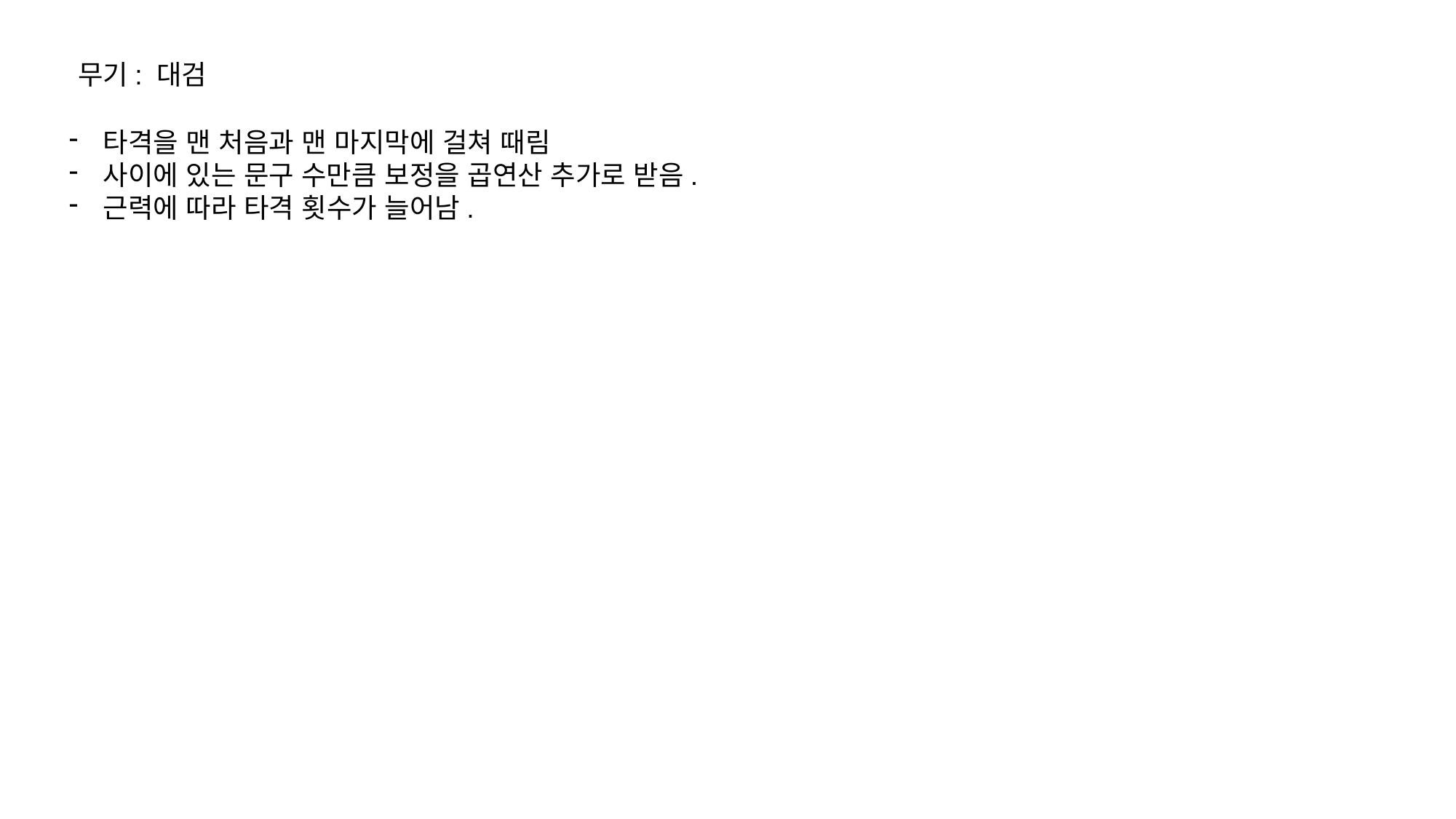

무기: 대검
타격을 맨 처음과 맨 마지막에 걸쳐 때림
사이에 있는 문구 수만큼 보정을 곱연산 추가로 받음.
근력에 따라 타격 횟수가 늘어남.